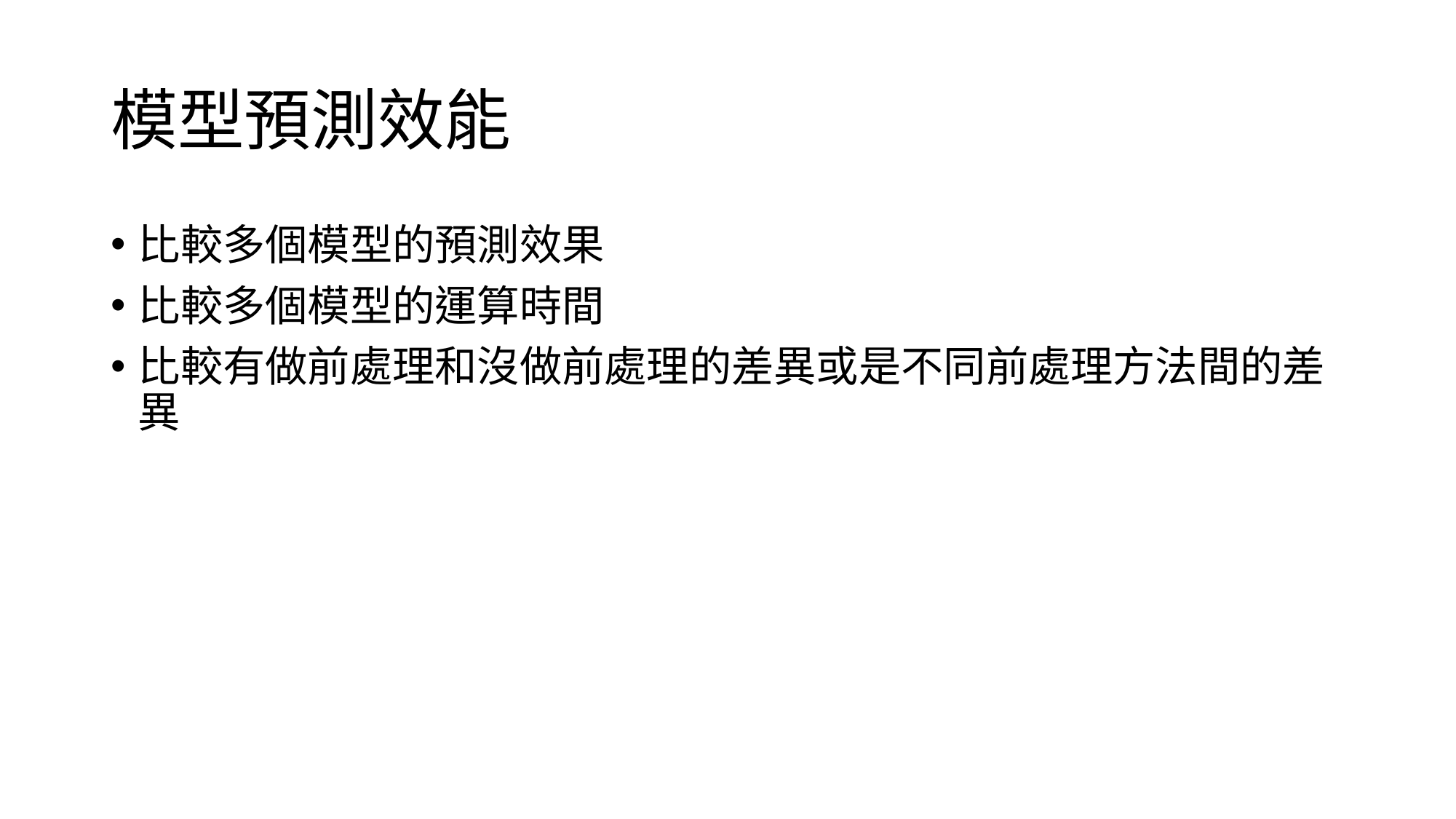

# 模型預測效能
比較多個模型的預測效果
比較多個模型的運算時間
比較有做前處理和沒做前處理的差異或是不同前處理方法間的差異